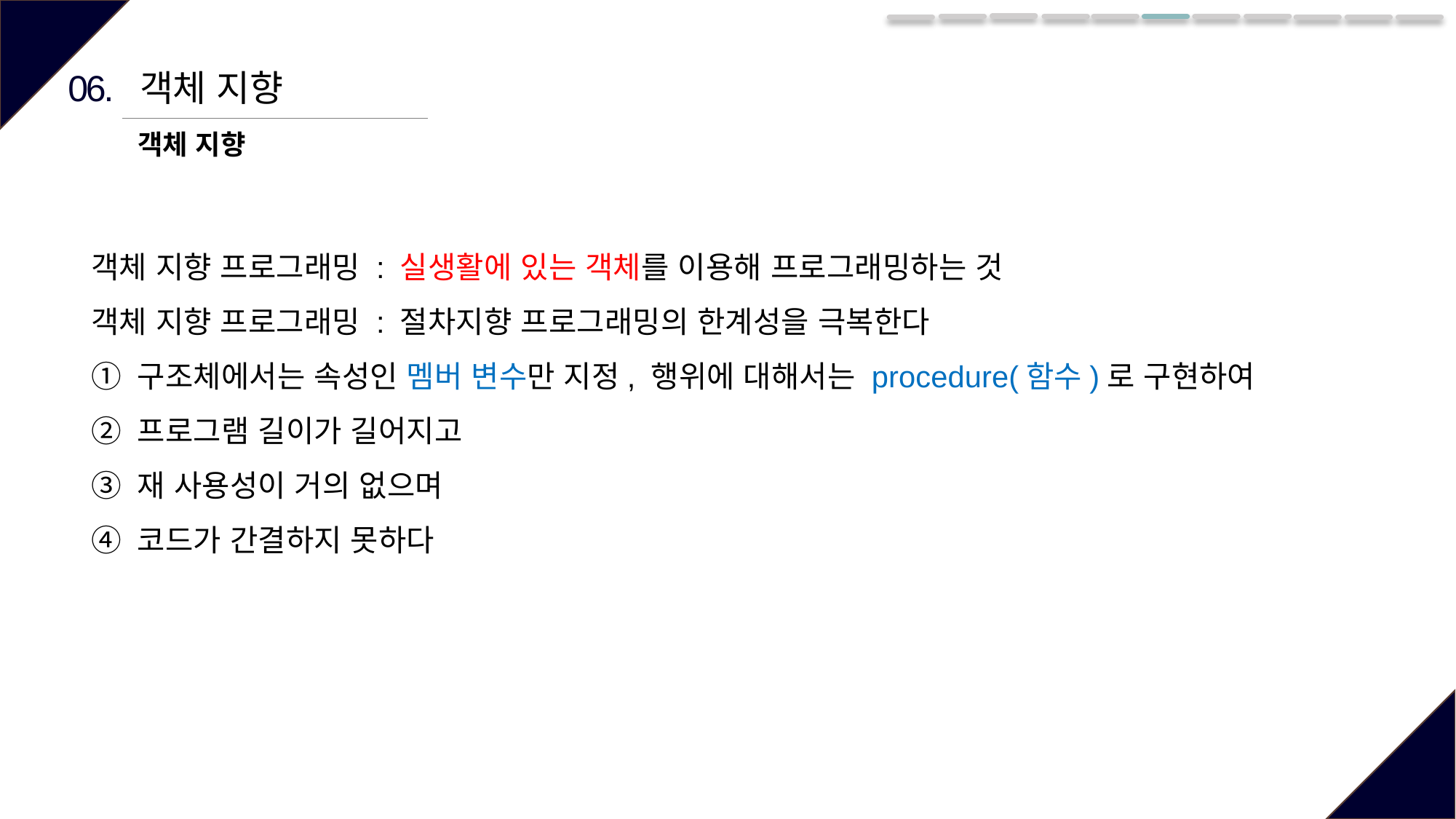

06.
객체 지향

객체 지향
객체 지향 프로그래밍 : 실생활에 있는 객체를 이용해 프로그래밍하는 것
객체 지향 프로그래밍 : 절차지향 프로그래밍의 한계성을 극복한다
➀ 구조체에서는 속성인 멤버 변수만 지정, 행위에 대해서는 procedure(함수)로 구현하여
➁ 프로그램 길이가 길어지고
➂ 재 사용성이 거의 없으며
➃ 코드가 간결하지 못하다